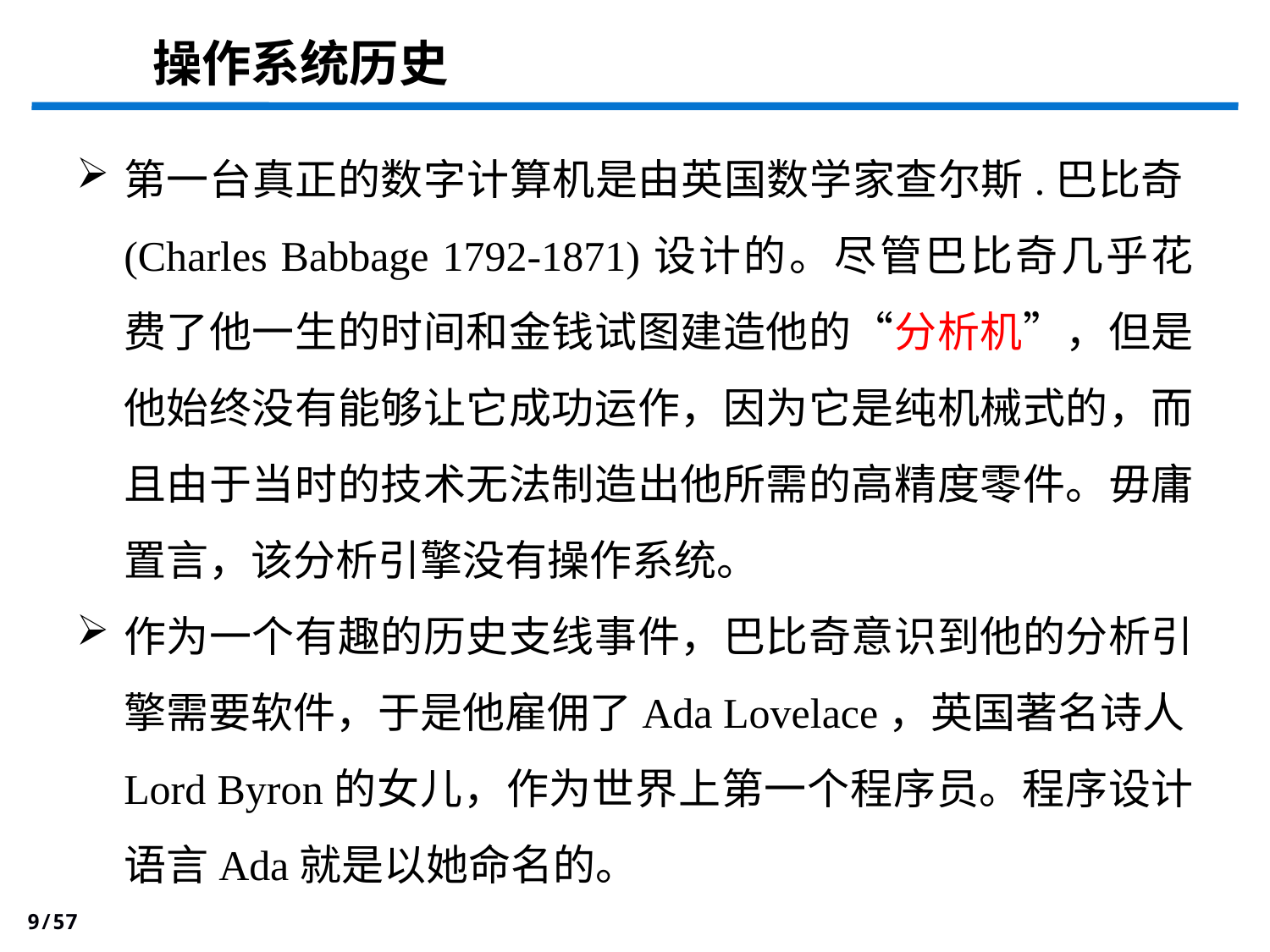

操作系统历史
第一台真正的数字计算机是由英国数学家查尔斯.巴比奇(Charles Babbage 1792-1871)设计的。尽管巴比奇几乎花费了他一生的时间和金钱试图建造他的“分析机”，但是他始终没有能够让它成功运作，因为它是纯机械式的，而且由于当时的技术无法制造出他所需的高精度零件。毋庸置言，该分析引擎没有操作系统。
作为一个有趣的历史支线事件，巴比奇意识到他的分析引擎需要软件，于是他雇佣了Ada Lovelace，英国著名诗人Lord Byron的女儿，作为世界上第一个程序员。程序设计语言Ada就是以她命名的。